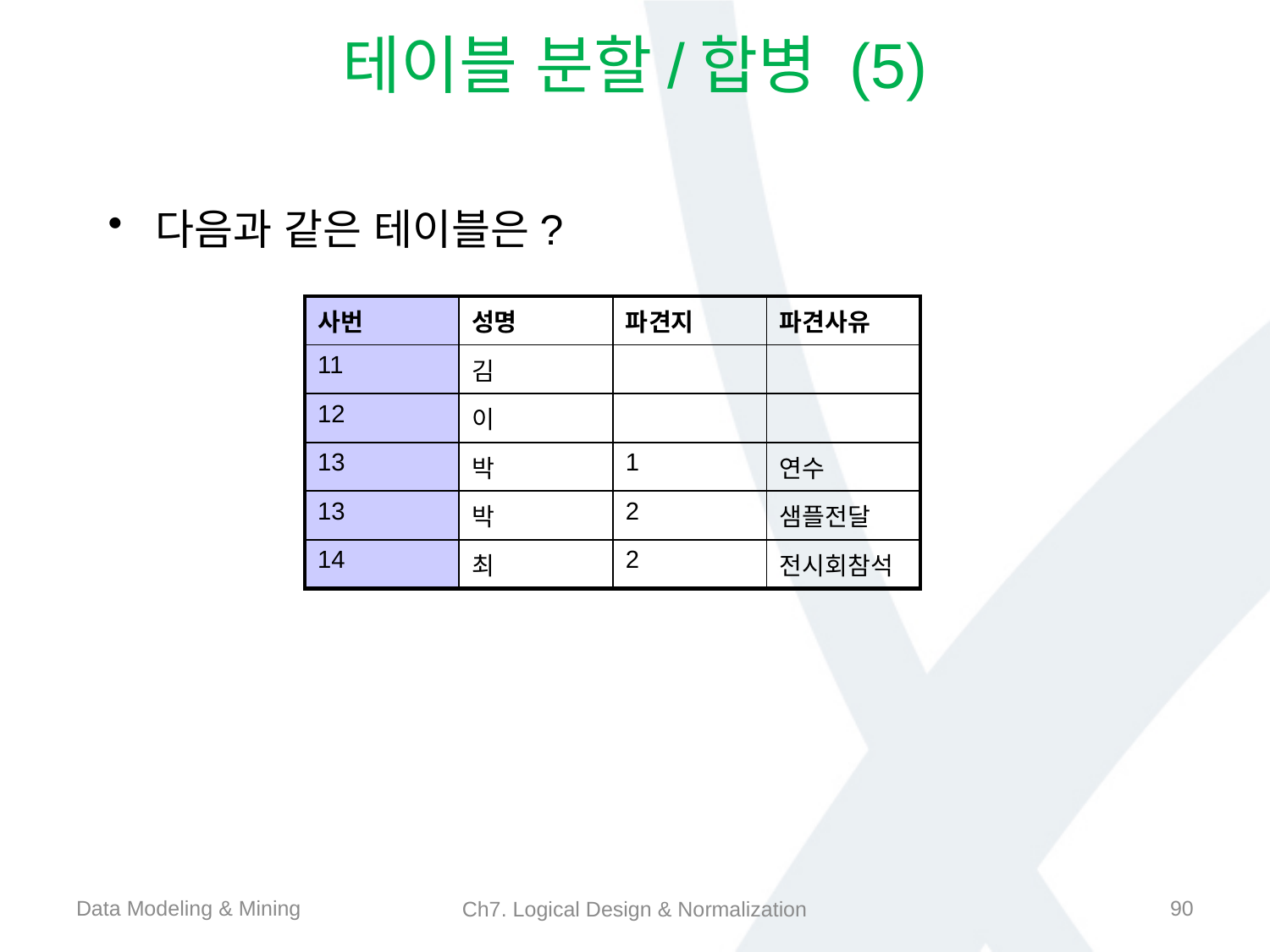

# 테이블 분할/합병 (5)
다음과 같은 테이블은?
| 사번 | 성명 | 파견지 | 파견사유 |
| --- | --- | --- | --- |
| 11 | 김 |  |  |
| 12 | 이 |  |  |
| 13 | 박 | 1 | 연수 |
| 13 | 박 | 2 | 샘플전달 |
| 14 | 최 | 2 | 전시회참석 |
Data Modeling & Mining
90
Ch7. Logical Design & Normalization